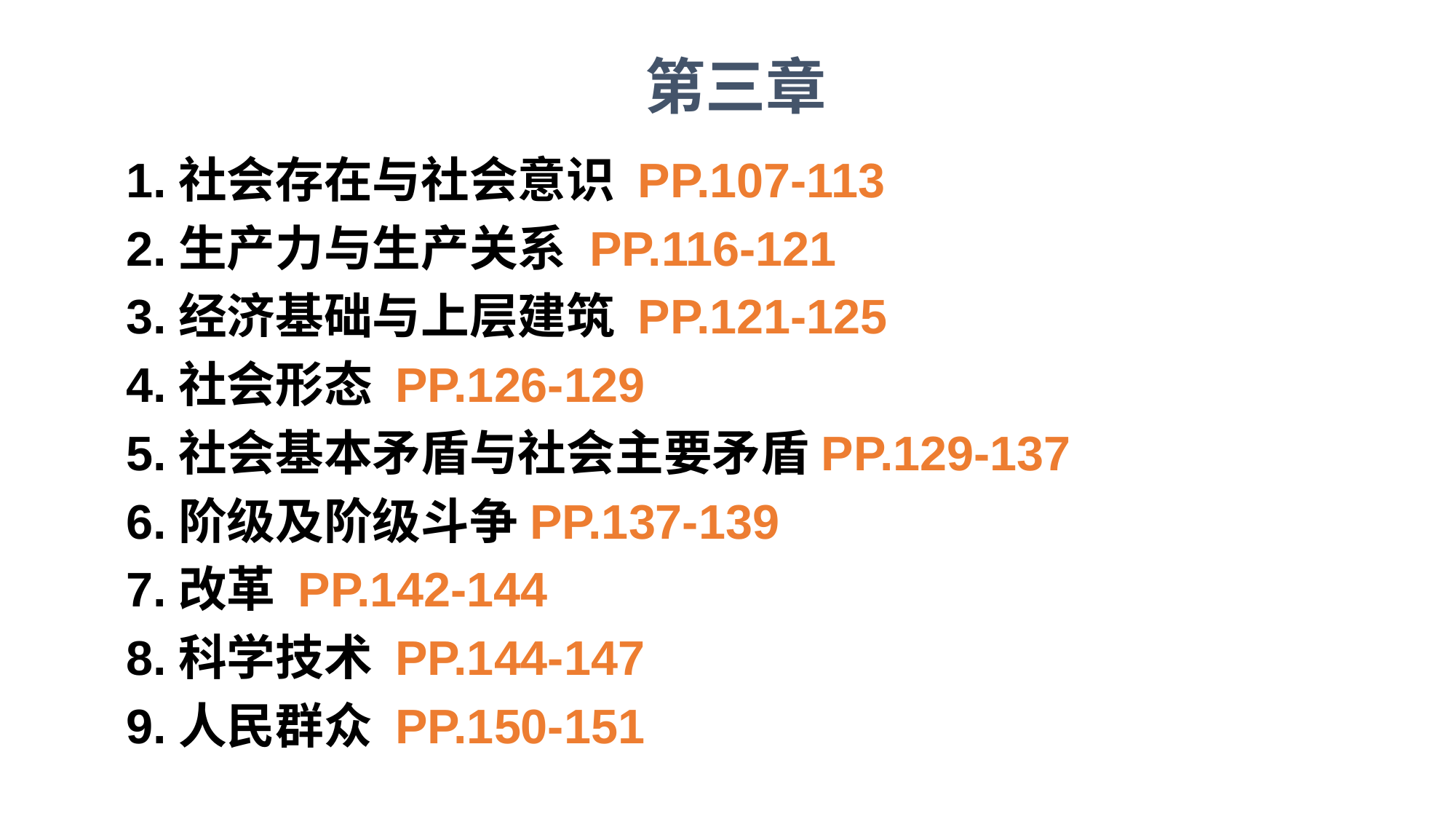

第三章
1.社会存在与社会意识 PP.107-113
2.生产力与生产关系 PP.116-121
3.经济基础与上层建筑 PP.121-125
4.社会形态 PP.126-129
5.社会基本矛盾与社会主要矛盾PP.129-137
6.阶级及阶级斗争PP.137-139
7.改革 PP.142-144
8.科学技术 PP.144-147
9.人民群众 PP.150-151